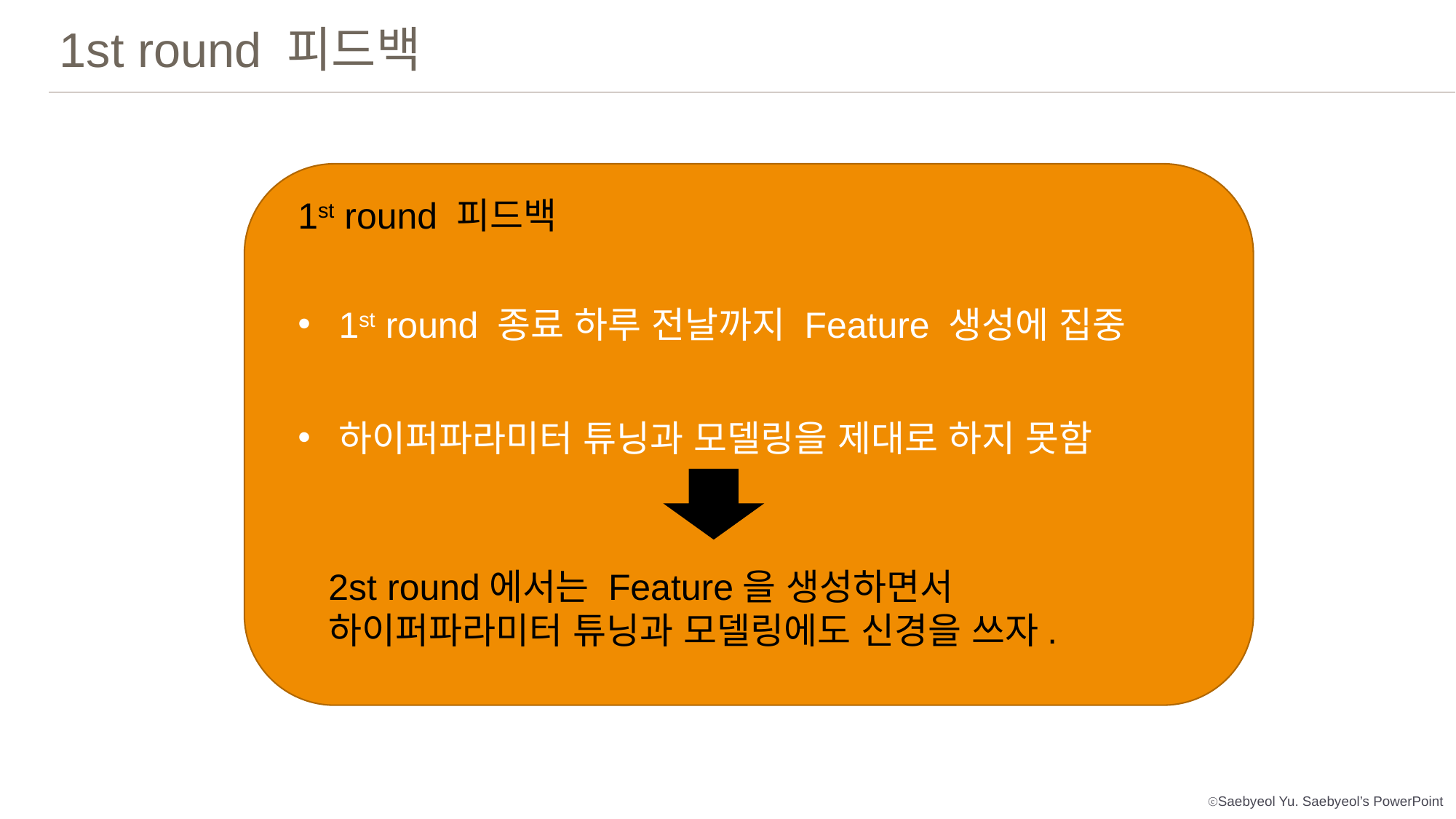

1st round 피드백

1st round 피드백
1st round 종료 하루 전날까지 Feature 생성에 집중
하이퍼파라미터 튜닝과 모델링을 제대로 하지 못함

2st round에서는 Feature을 생성하면서
하이퍼파라미터 튜닝과 모델링에도 신경을 쓰자.